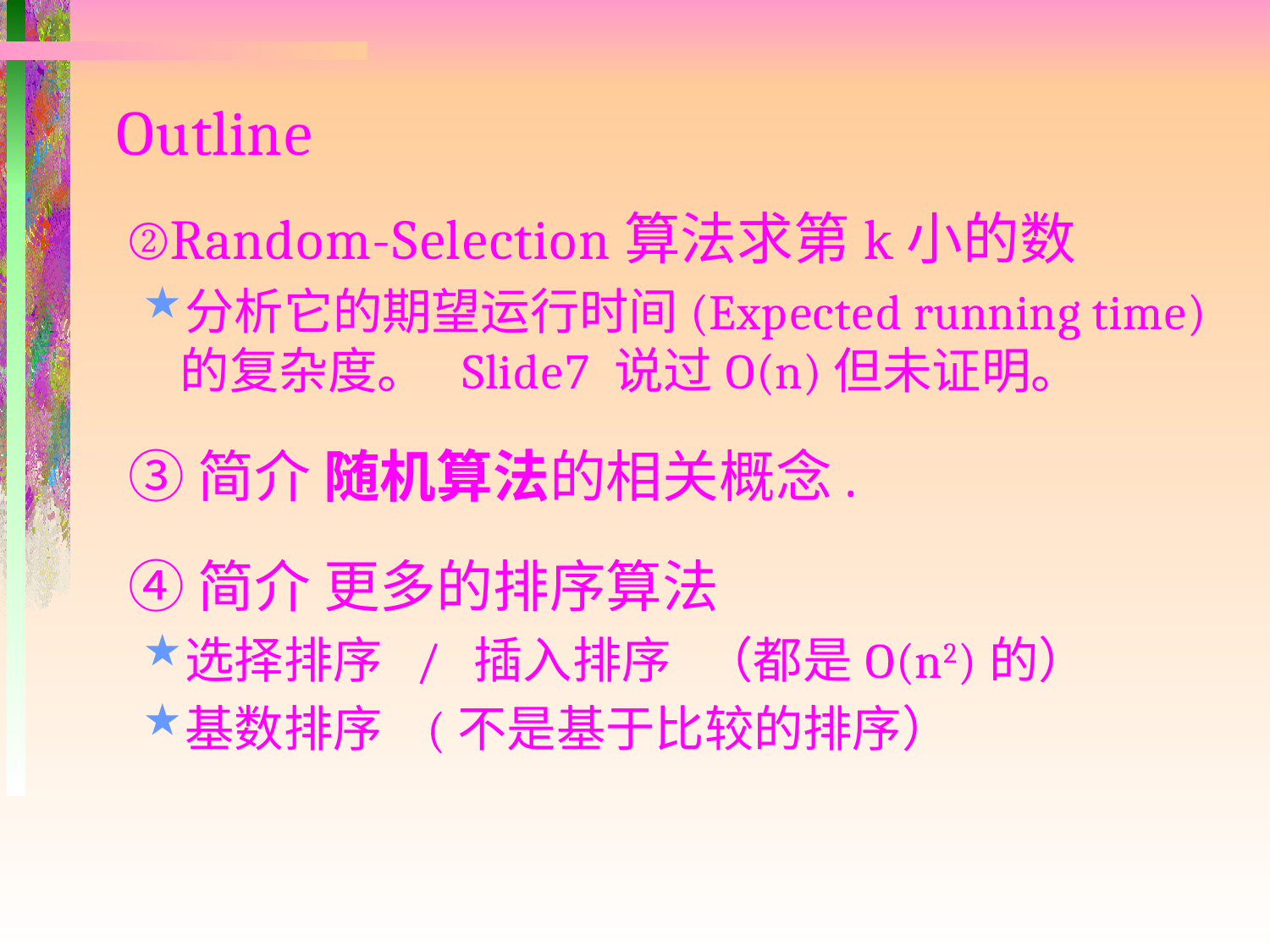

# Outline
    ②Random-Selection算法求第k小的数
分析它的期望运行时间(Expected running time)的复杂度。  Slide7 说过O(n)但未证明。
    ③简介 随机算法的相关概念.
    ④简介 更多的排序算法
选择排序  /  插入排序   （都是O(n2)的）
基数排序   (不是基于比较的排序）